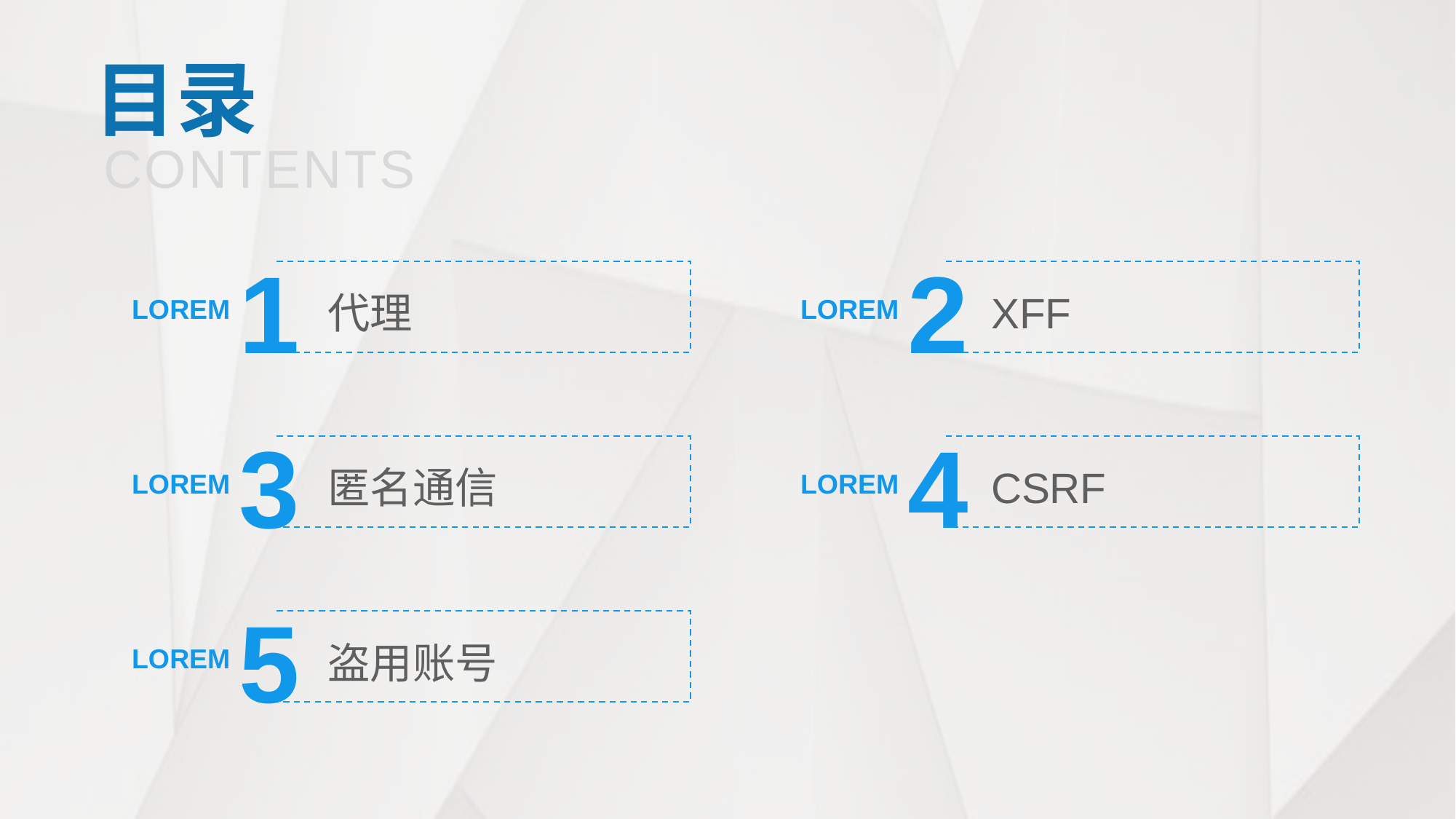

目录
CONTENTS
1
  代理
LOREM
2
  XFF
LOREM
3
  匿名通信
LOREM
4
  CSRF
LOREM
5
  盗用账号
LOREM